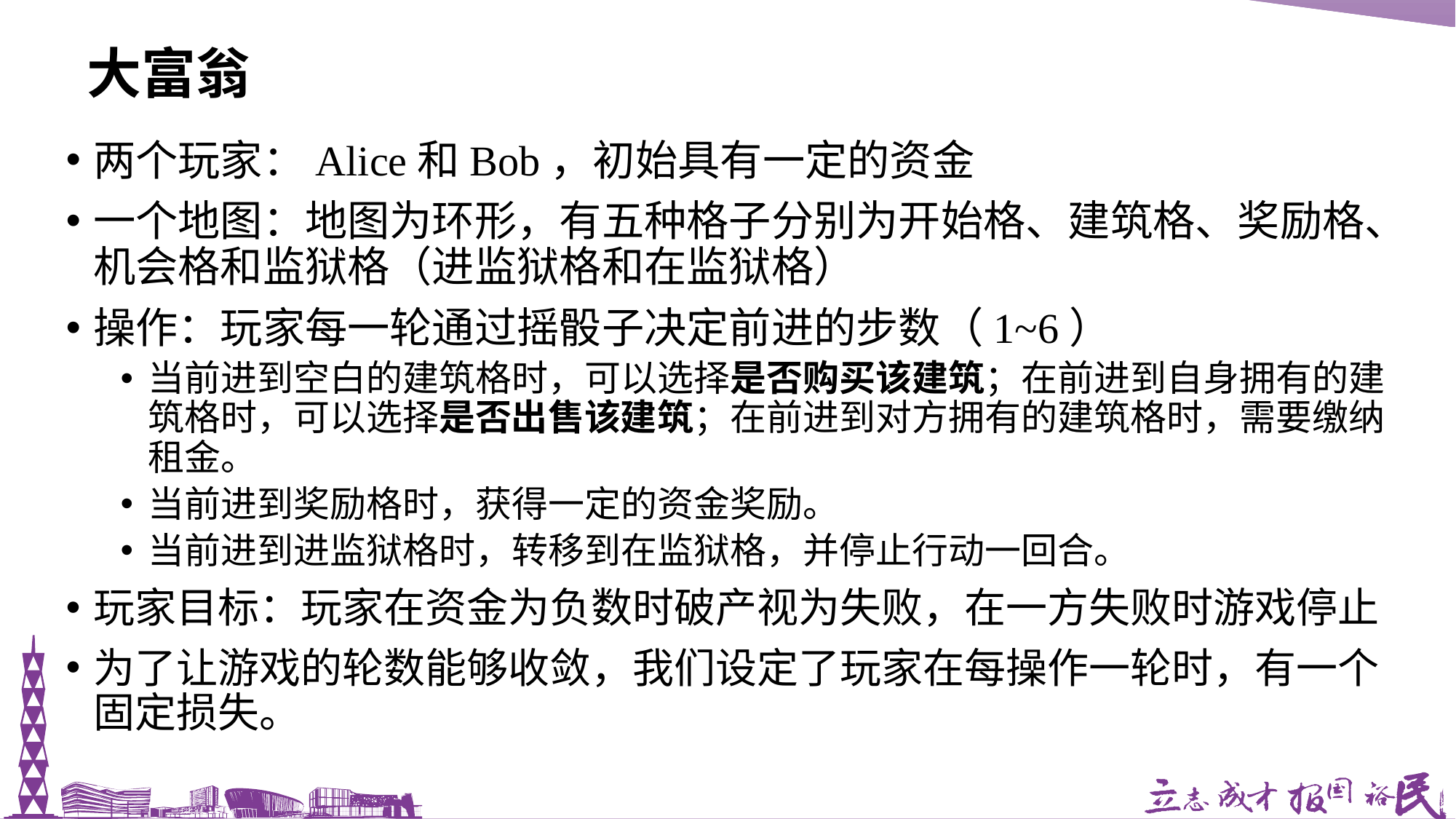

# 大富翁
两个玩家：Alice和Bob，初始具有一定的资金
一个地图：地图为环形，有五种格子分别为开始格、建筑格、奖励格、机会格和监狱格（进监狱格和在监狱格）
操作：玩家每一轮通过摇骰子决定前进的步数（1~6）
当前进到空白的建筑格时，可以选择是否购买该建筑；在前进到自身拥有的建筑格时，可以选择是否出售该建筑；在前进到对方拥有的建筑格时，需要缴纳租金。
当前进到奖励格时，获得一定的资金奖励。
当前进到进监狱格时，转移到在监狱格，并停止行动一回合。
玩家目标：玩家在资金为负数时破产视为失败，在一方失败时游戏停止
为了让游戏的轮数能够收敛，我们设定了玩家在每操作一轮时，有一个固定损失。